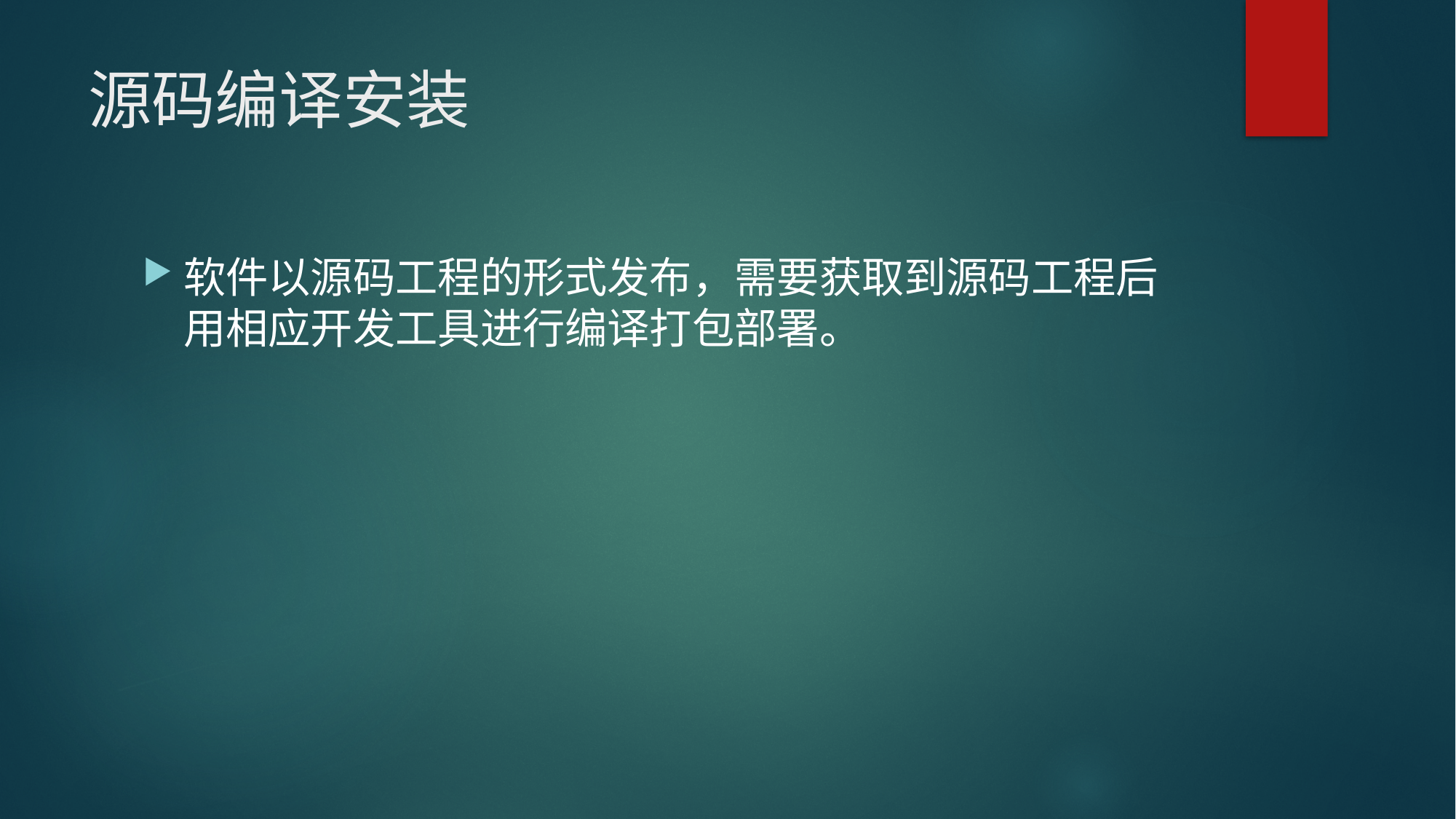

# 源码编译安装
软件以源码工程的形式发布，需要获取到源码工程后用相应开发工具进行编译打包部署。